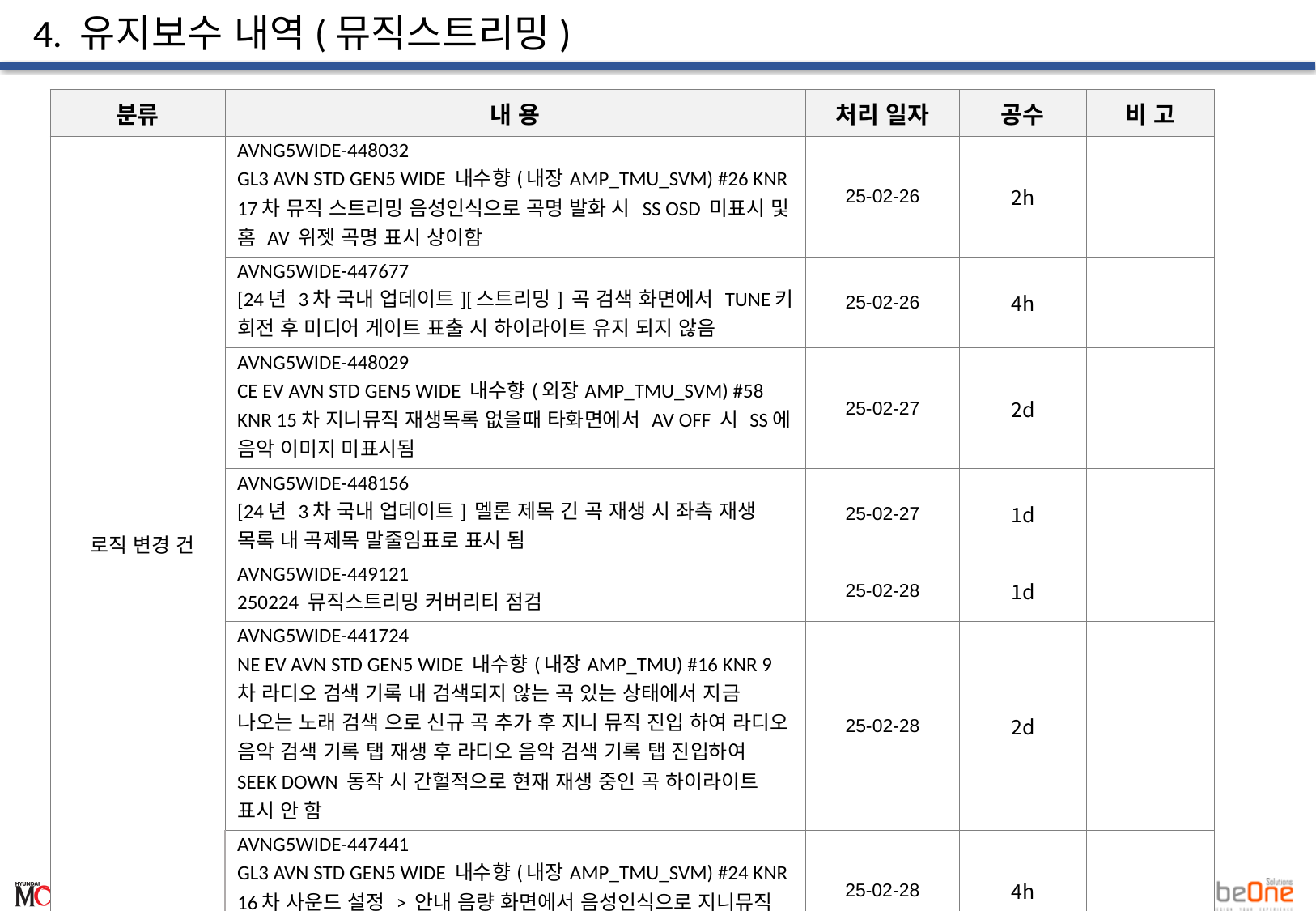

# 4. 유지보수 내역(뮤직스트리밍)
| 분류 | 내 용 | 처리 일자 | 공수 | 비 고 |
| --- | --- | --- | --- | --- |
| 로직 변경 건 | AVNG5WIDE-448032 GL3 AVN STD GEN5 WIDE 내수향(내장AMP\_TMU\_SVM) #26 KNR 17차 뮤직 스트리밍 음성인식으로 곡명 발화 시 SS OSD 미표시 및 홈 AV 위젯 곡명 표시 상이함 | 25-02-26 | 2h |  |
|  | AVNG5WIDE-447677 [24년 3차 국내 업데이트][스트리밍] 곡 검색 화면에서 TUNE키 회전 후 미디어 게이트 표출 시 하이라이트 유지 되지 않음 | 25-02-26 | 4h |  |
|  | AVNG5WIDE-448029 CE EV AVN STD GEN5 WIDE 내수향(외장AMP\_TMU\_SVM) #58 KNR 15차 지니뮤직 재생목록 없을때 타화면에서 AV OFF 시 SS에 음악 이미지 미표시됨 | 25-02-27 | 2d |  |
|  | AVNG5WIDE-448156 [24년 3차 국내 업데이트] 멜론 제목 긴 곡 재생 시 좌측 재생 목록 내 곡제목 말줄임표로 표시 됨 | 25-02-27 | 1d |  |
|  | AVNG5WIDE-449121 250224 뮤직스트리밍 커버리티 점검 | 25-02-28 | 1d |  |
|  | AVNG5WIDE-441724 NE EV AVN STD GEN5 WIDE 내수향(내장AMP\_TMU) #16 KNR 9차 라디오 검색 기록 내 검색되지 않는 곡 있는 상태에서 지금 나오는 노래 검색 으로 신규 곡 추가 후 지니 뮤직 진입 하여 라디오 음악 검색 기록 탭 재생 후 라디오 음악 검색 기록 탭 진입하여 SEEK DOWN 동작 시 간헐적으로 현재 재생 중인 곡 하이라이트 표시 안 함 | 25-02-28 | 2d |  |
|  | AVNG5WIDE-447441 GL3 AVN STD GEN5 WIDE 내수향(내장AMP\_TMU\_SVM) #24 KNR 16차 사운드 설정 > 안내 음량 화면에서 음성인식으로 지니뮤직 재생, 타화면 이동 후 TUNE 조작 시 SS OSD 문구 상이 | 25-02-28 | 4h |  |
24년도 표준형 5세대 WIDE_WIDE NH AVN 뮤직스트리밍 유지보수